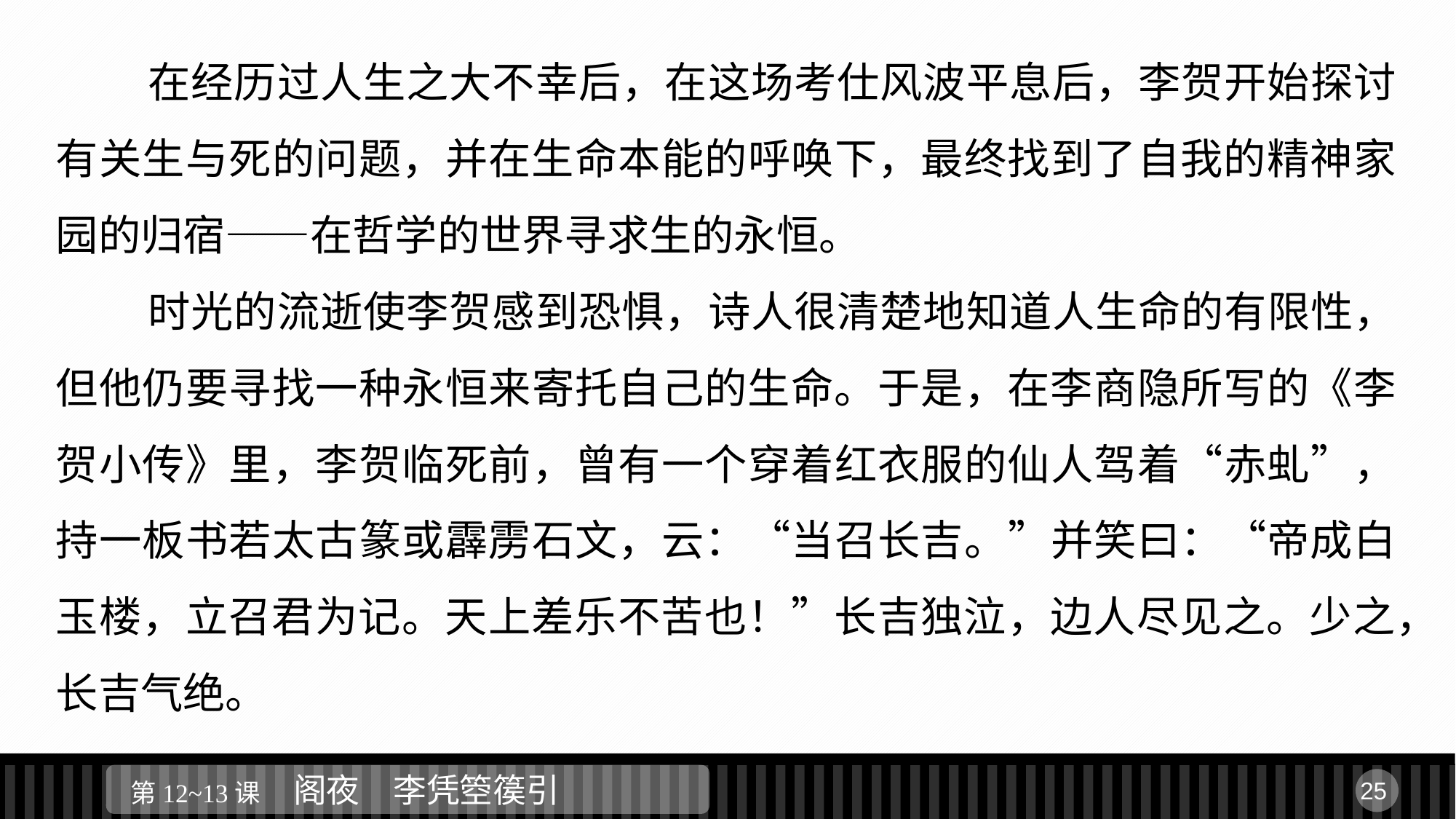

在经历过人生之大不幸后，在这场考仕风波平息后，李贺开始探讨有关生与死的问题，并在生命本能的呼唤下，最终找到了自我的精神家园的归宿——在哲学的世界寻求生的永恒。
        时光的流逝使李贺感到恐惧，诗人很清楚地知道人生命的有限性，但他仍要寻找一种永恒来寄托自己的生命。于是，在李商隐所写的《李贺小传》里，李贺临死前，曾有一个穿着红衣服的仙人驾着“赤虬”，持一板书若太古篆或霹雳石文，云：“当召长吉。”并笑曰：“帝成白玉楼，立召君为记。天上差乐不苦也！”长吉独泣，边人尽见之。少之，长吉气绝。